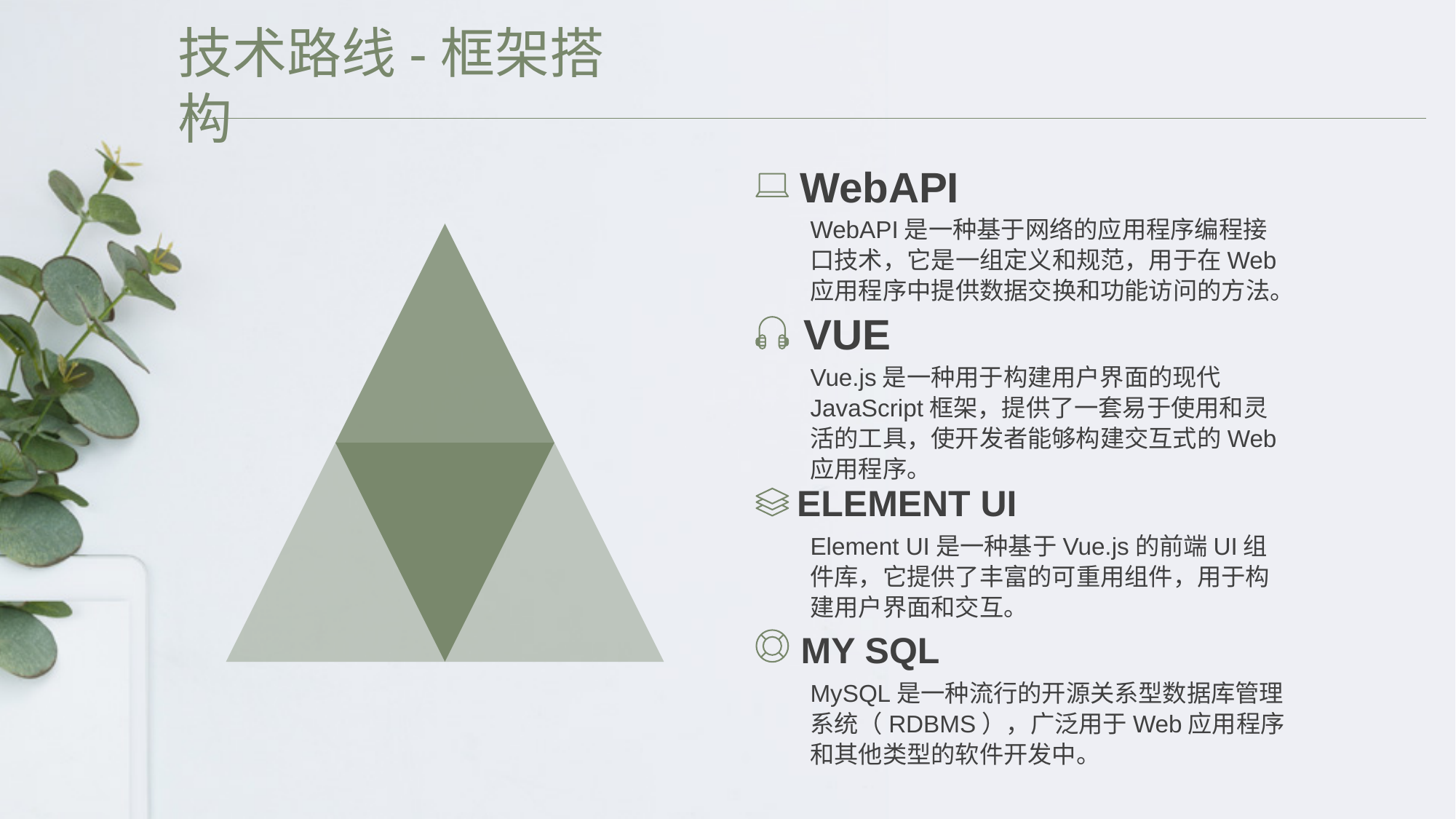

技术路线-框架搭构

WebAPI

WebAPI是一种基于网络的应用程序编程接口技术，它是一组定义和规范，用于在Web应用程序中提供数据交换和功能访问的方法。

VUE

Vue.js是一种用于构建用户界面的现代JavaScript框架，提供了一套易于使用和灵活的工具，使开发者能够构建交互式的Web应用程序。

ELEMENT UI

Element UI是一种基于Vue.js的前端UI组件库，它提供了丰富的可重用组件，用于构建用户界面和交互。
MY SQL

MySQL是一种流行的开源关系型数据库管理系统（RDBMS），广泛用于Web应用程序和其他类型的软件开发中。